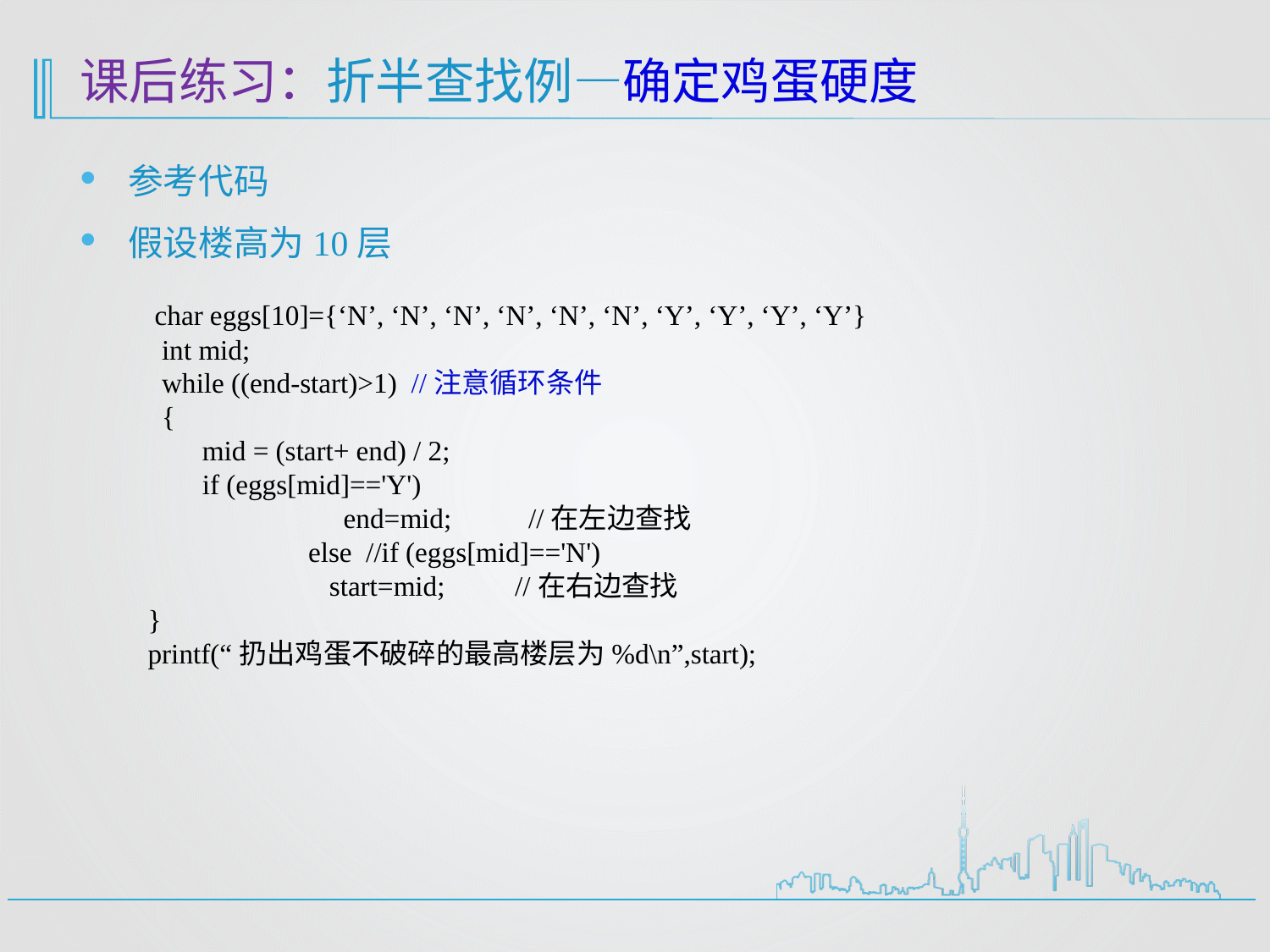

# 课后练习：折半查找例—确定鸡蛋硬度
参考代码
假设楼高为10层

     char eggs[10]={‘N’, ‘N’, ‘N’, ‘N’, ‘N’, ‘N’, ‘Y’, ‘Y’, ‘Y’, ‘Y’}
      int mid;
      while ((end-start)>1)  //注意循环条件
      {
	     mid = (start+ end) / 2;
	     if (eggs[mid]=='Y')
		       end=mid;           //在左边查找
		  else  //if (eggs[mid]=='N')
		     start=mid;          //在右边查找
    }
    printf(“扔出鸡蛋不破碎的最高楼层为%d\n”,start);